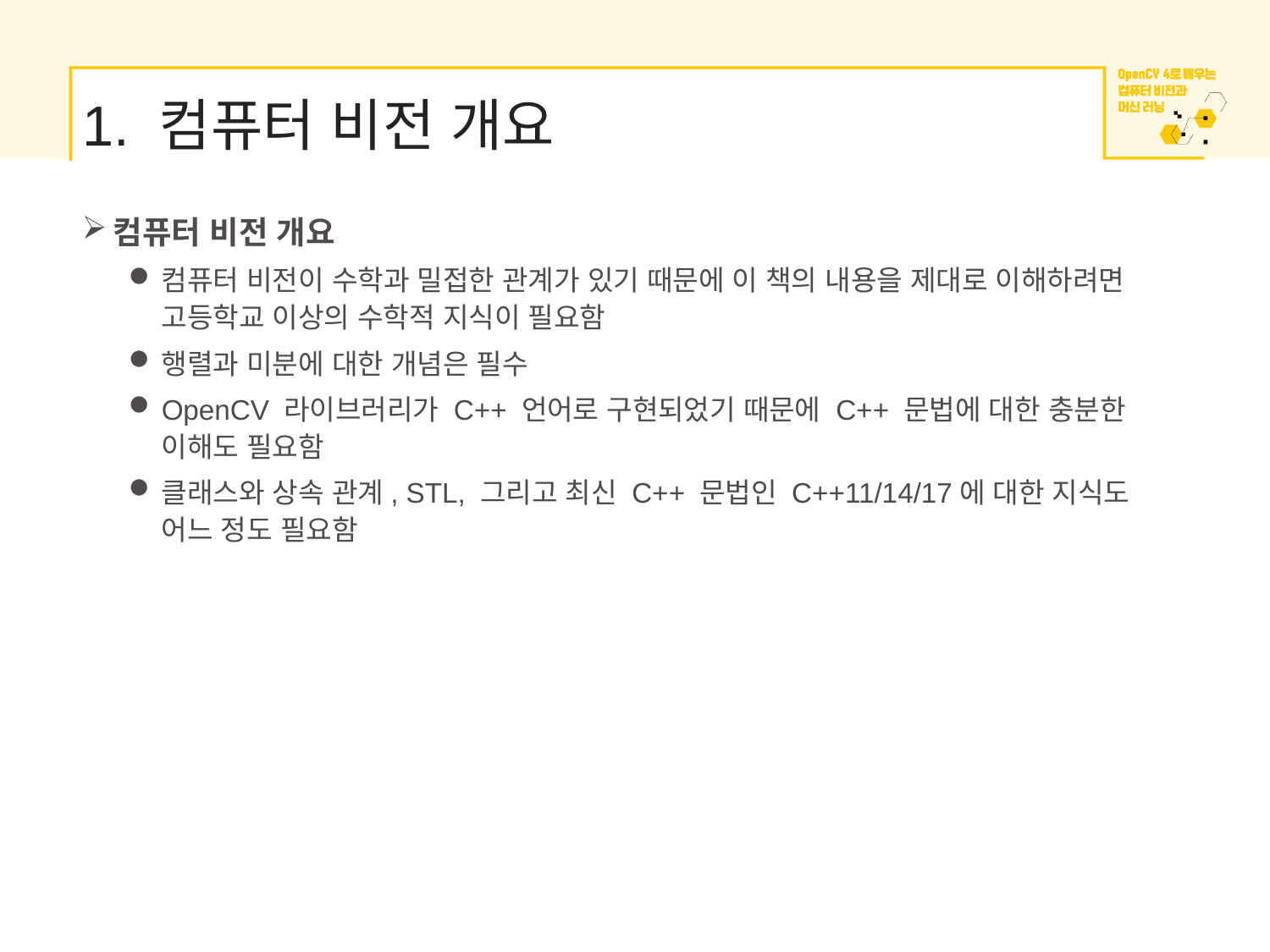

# 1. 컴퓨터 비전 개요
컴퓨터 비전 개요
컴퓨터 비전이 수학과 밀접한 관계가 있기 때문에 이 책의 내용을 제대로 이해하려면 고등학교 이상의 수학적 지식이 필요함
행렬과 미분에 대한 개념은 필수
OpenCV 라이브러리가 C++ 언어로 구현되었기 때문에 C++ 문법에 대한 충분한 이해도 필요함
클래스와 상속 관계, STL, 그리고 최신 C++ 문법인 C++11/14/17에 대한 지식도 어느 정도 필요함